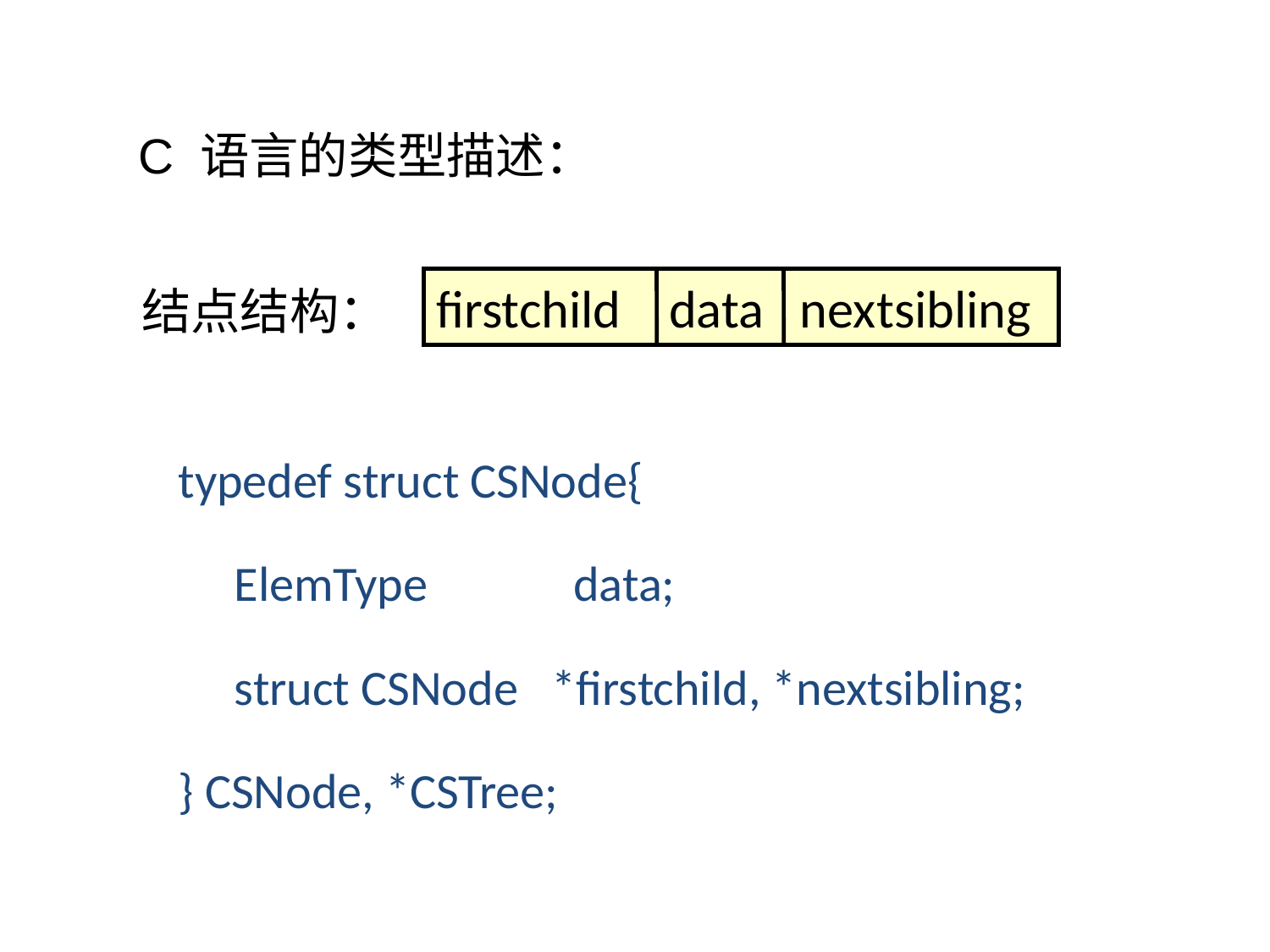

C 语言的类型描述：
结点结构：
firstchild    data   nextsibling

typedef struct CSNode{
     ElemType             data;
     struct CSNode   *firstchild, *nextsibling;
} CSNode, *CSTree;